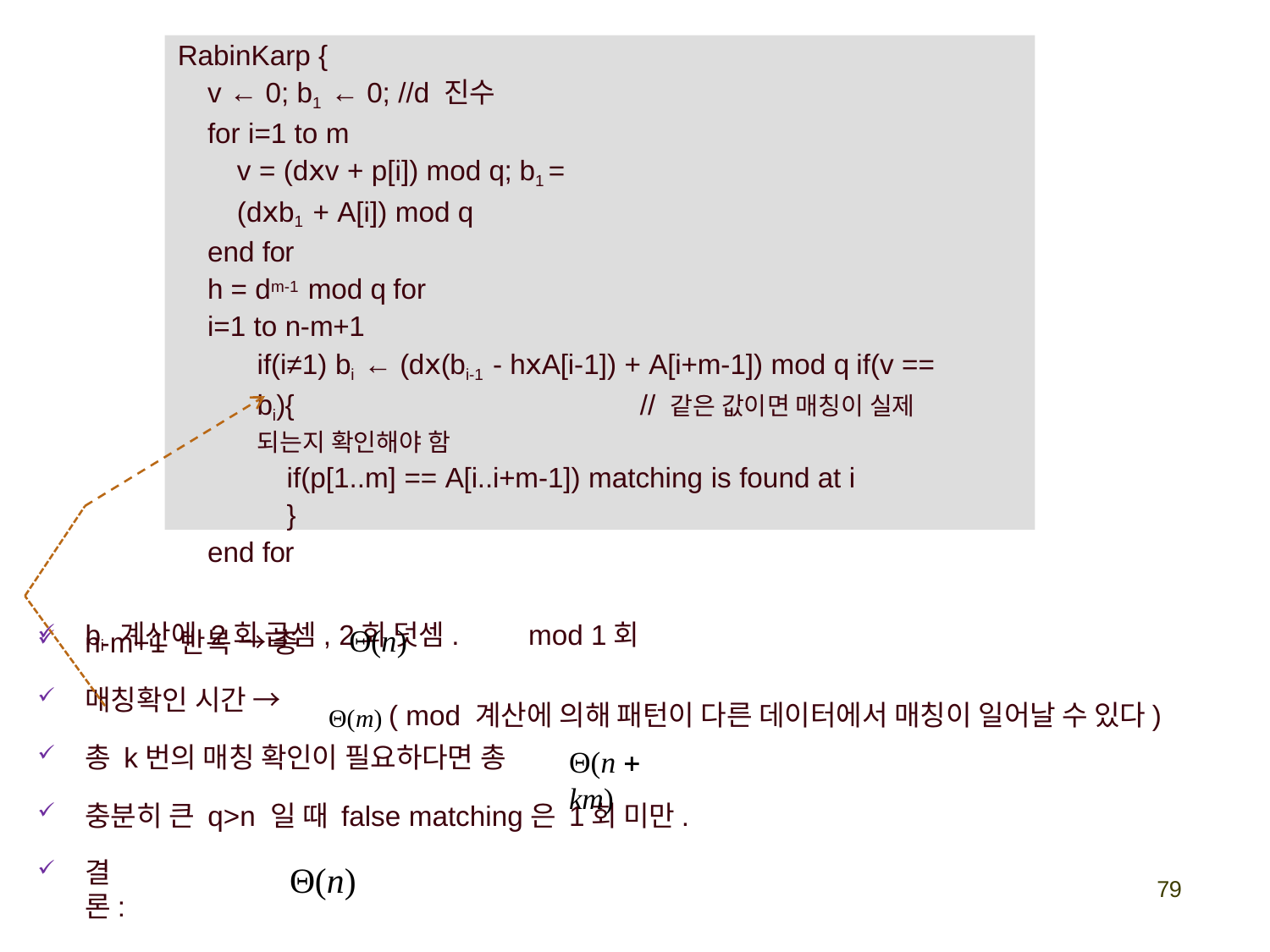

RabinKarp {
v ← 0; b1 ← 0; //d 진수
for i=1 to m
v = (dⅹv + p[i]) mod q; b1 = (dⅹb1 + A[i]) mod q
end for
h = dm-1 mod q for i=1 to n-m+1
if(i≠1) bi ← (dⅹ(bi-1 - hⅹA[i-1]) + A[i+m-1]) mod q if(v == bi){	// 같은 값이면 매칭이 실제 되는지 확인해야 함
if(p[1..m] == A[i..i+m-1]) matching is found at i
}
end for
bi 계산에 2회 곱셈, 2회 덧셈.	mod 1회

Θ(n)
Θ(m) ( mod 계산에 의해 패턴이 다른 데이터에서 매칭이 일어날 수 있다)
n-m+1 반복 → 총
매칭확인 시간 →
총 k번의 매칭 확인이 필요하다면 총
Θ(n + km)
충분히 큰 q>n 일 때 false matching은 1회 미만.
결론:
Θ(n)
79